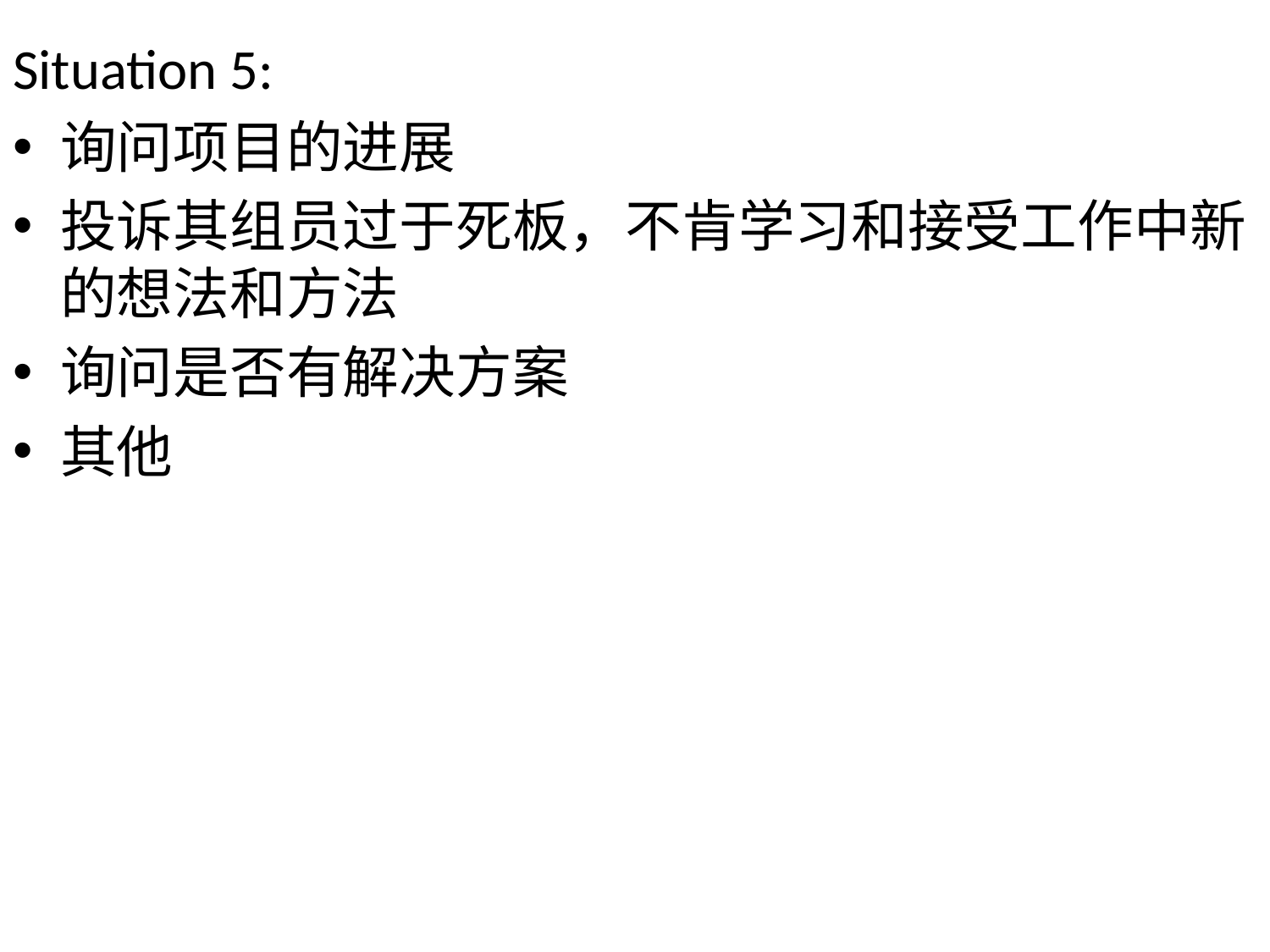

Situation 5:
询问项目的进展
投诉其组员过于死板，不肯学习和接受工作中新的想法和方法
询问是否有解决方案
其他